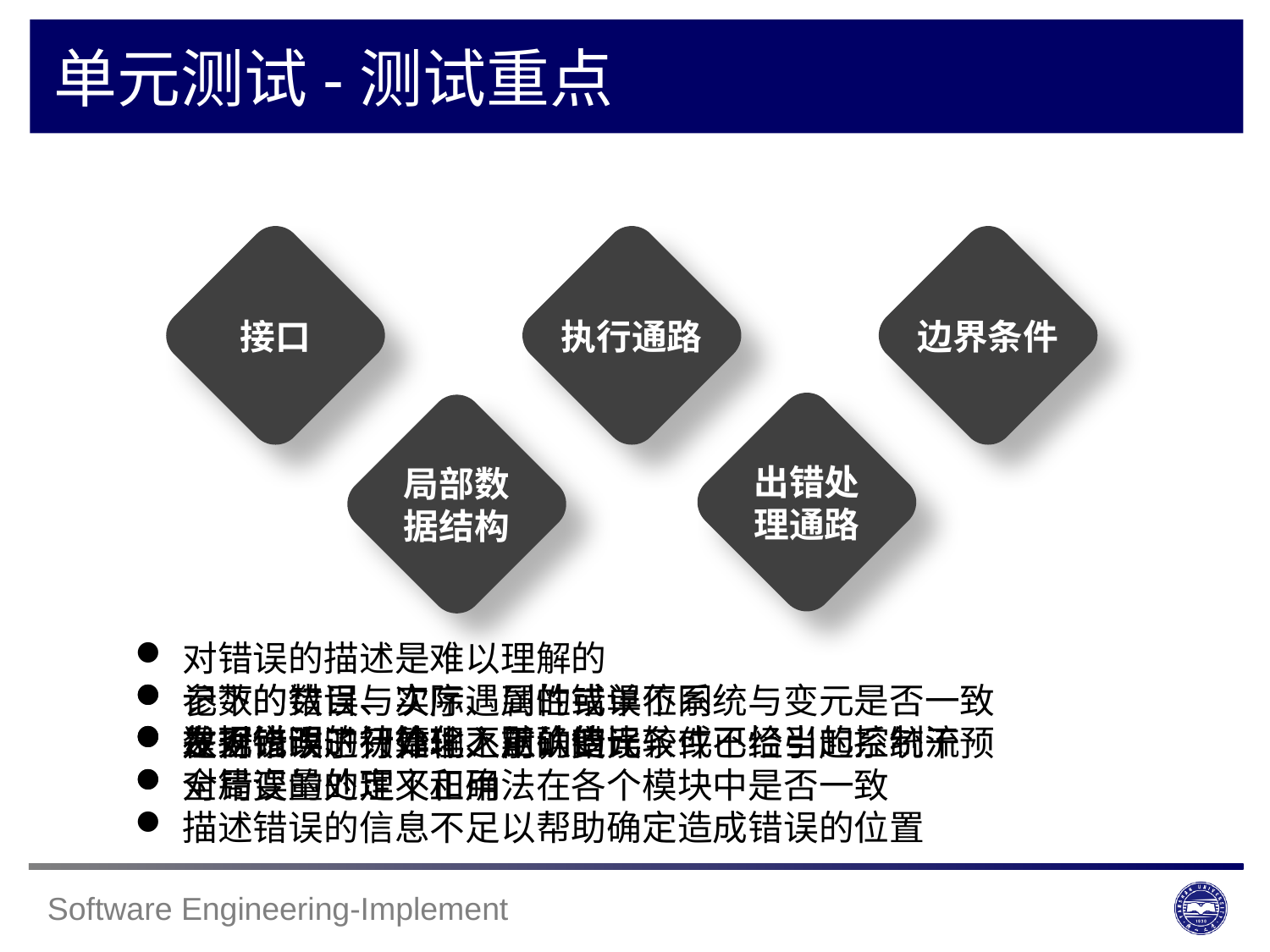

单元测试-测试重点
接口
执行通路
边界条件
出错处
理通路
局部数
据结构
对错误的描述是难以理解的
记下的错误与实际遇到的错误不同
在对错误进行处理之前，错误条件已经引起系统干预
对错误的处理不正确
描述错误的信息不足以帮助确定造成错误的位置
发现错误的计算、不正确的比较或不恰当的控制流
数据说明、初始化、默认值
参数的数目、次序、属性或单位系统与变元是否一致
是否修改了只作输入用的变元
全局变量的定义和用法在各个模块中是否一致